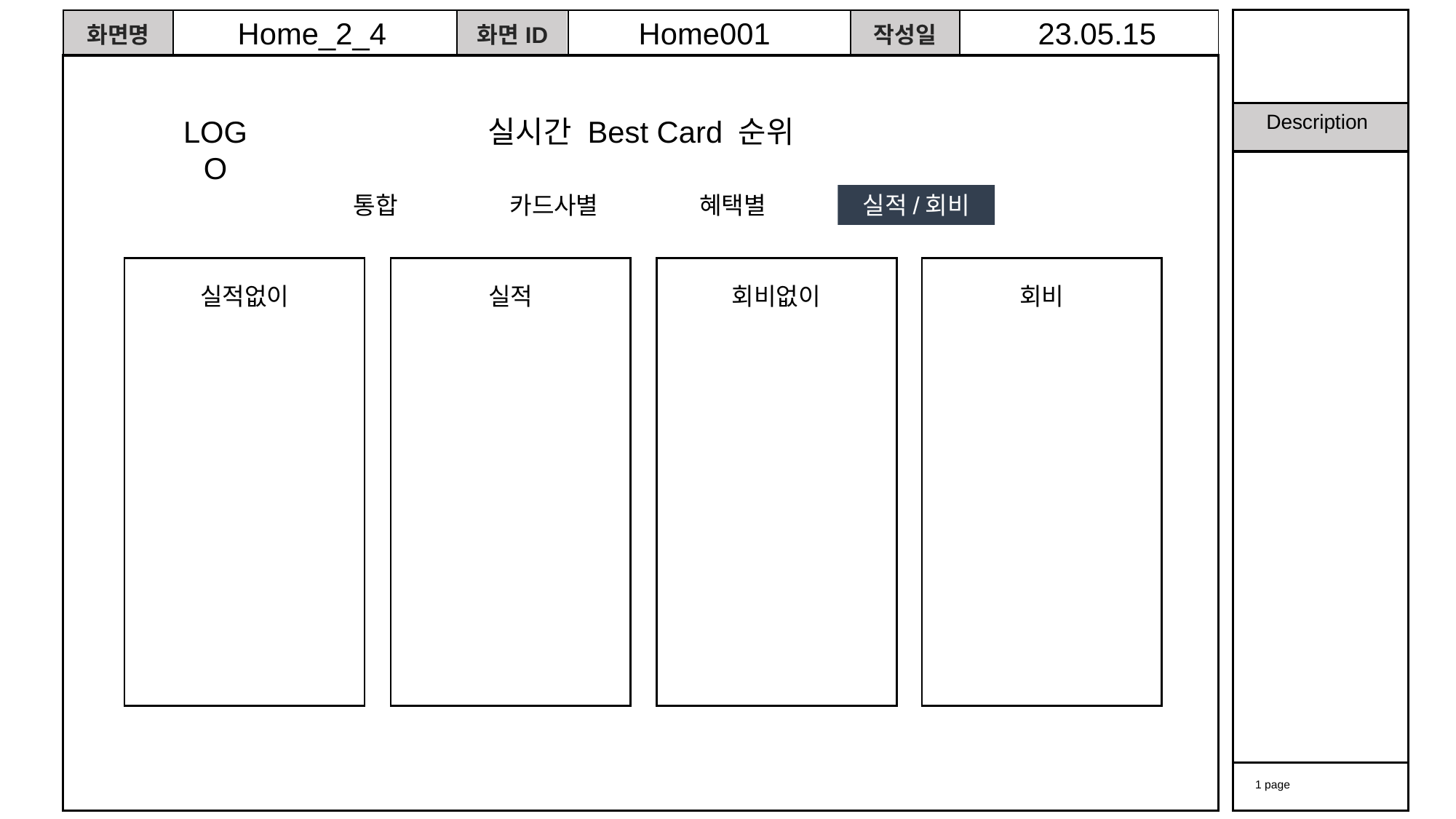

Home_2_4
Home001
23.05.15
실시간 Best Card 순위
LOGO
통합
카드사별
혜택별
실적/회비

실적없이
회비
회비없이
실적